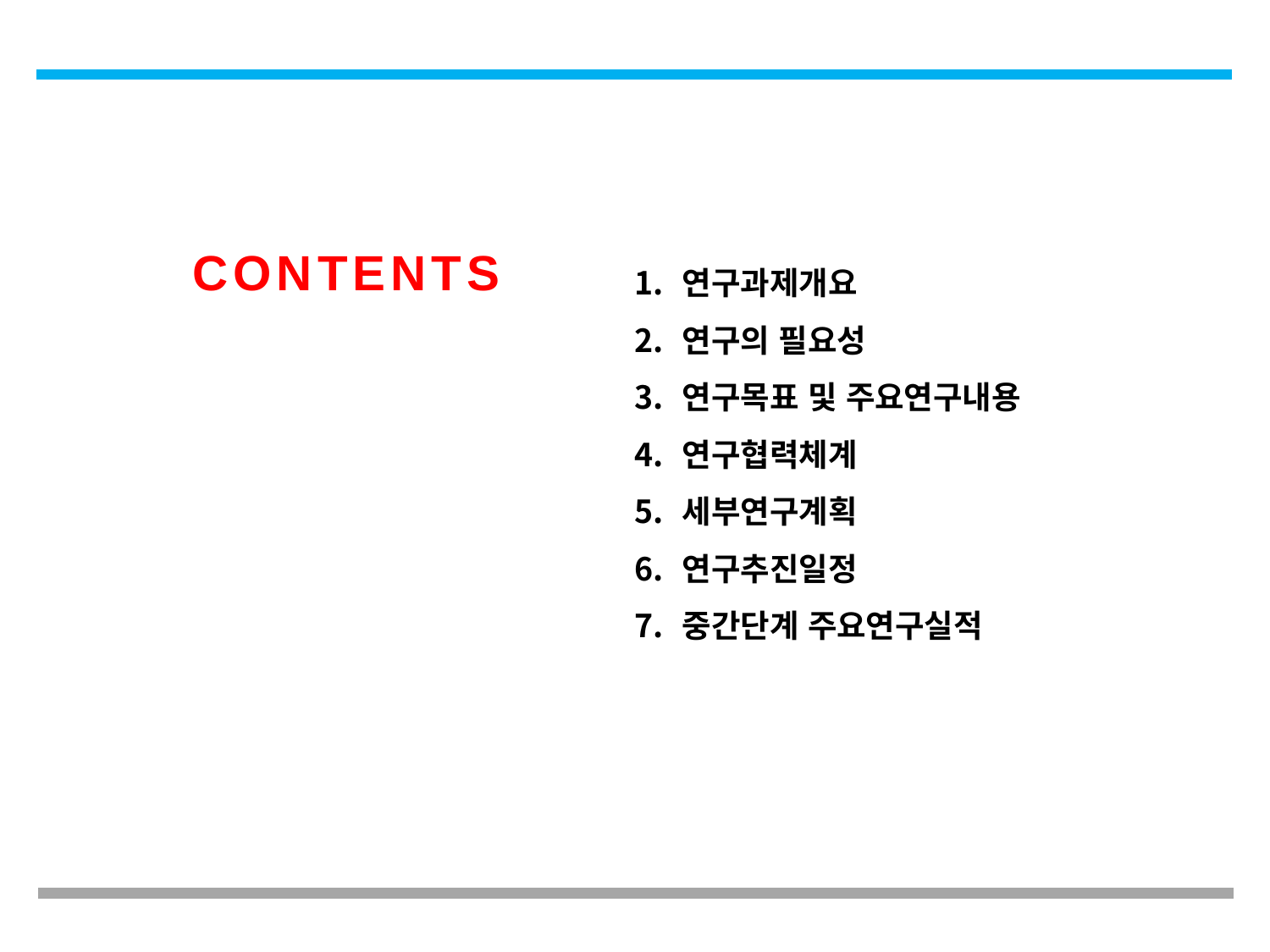

CONTENTS
연구과제개요
연구의 필요성
연구목표 및 주요연구내용
연구협력체계
세부연구계획
연구추진일정
중간단계 주요연구실적